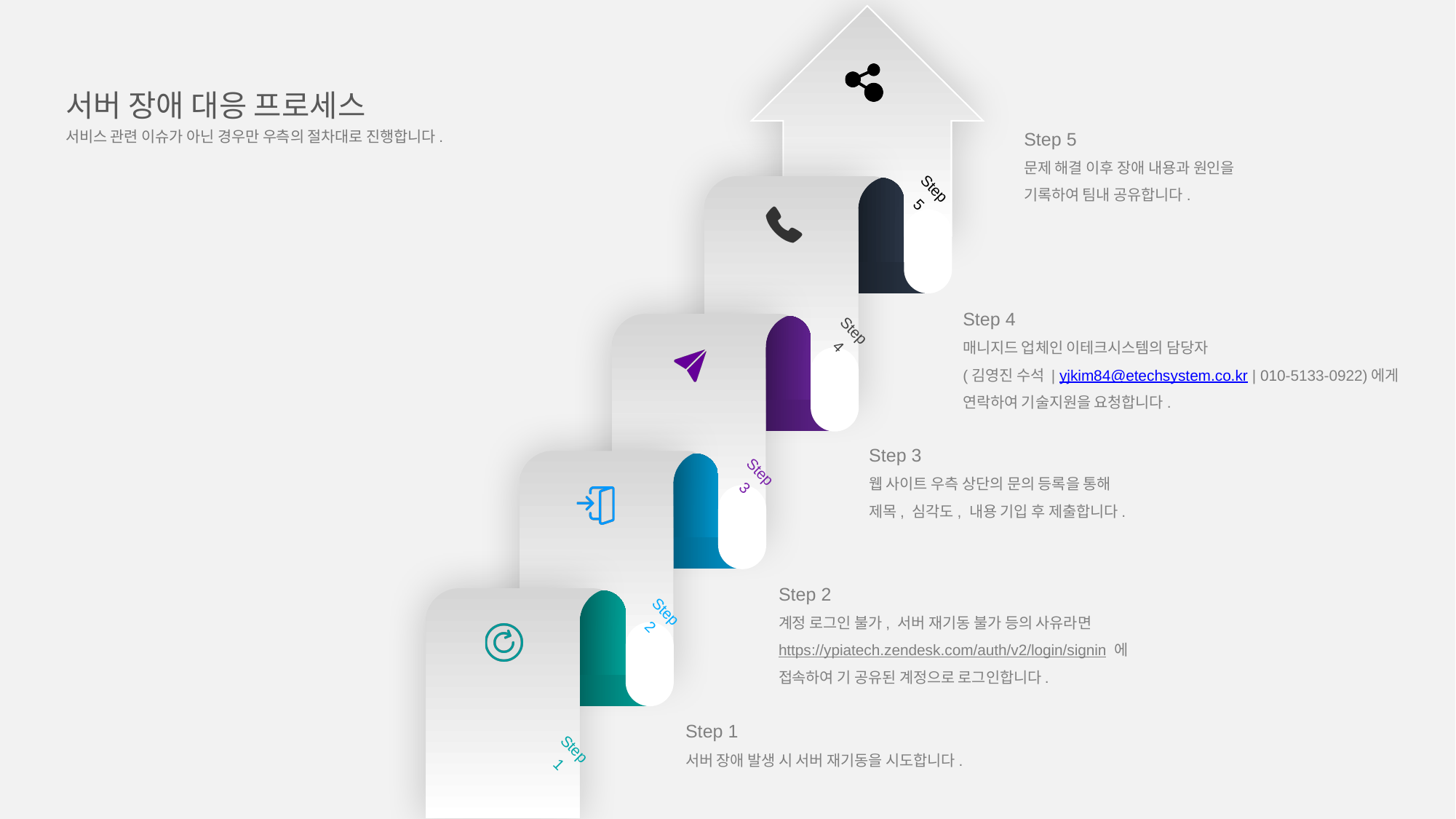

Step
5
서버 장애 대응 프로세스
서비스 관련 이슈가 아닌 경우만 우측의 절차대로 진행합니다.
Step 5
문제 해결 이후 장애 내용과 원인을
기록하여 팀내 공유합니다.

Step
4

Step 4
매니지드 업체인 이테크시스템의 담당자
(김영진 수석 | yjkim84@etechsystem.co.kr | 010-5133-0922)에게 연락하여 기술지원을 요청합니다.

Step
3

Step 3
웹 사이트 우측 상단의 문의 등록을 통해
제목, 심각도, 내용 기입 후 제출합니다.

Step
2
Step 2
계정 로그인 불가, 서버 재기동 불가 등의 사유라면
https://ypiatech.zendesk.com/auth/v2/login/signin 에 접속하여 기 공유된 계정으로 로그인합니다.

Step
1
Step 1
서버 장애 발생 시 서버 재기동을 시도합니다.